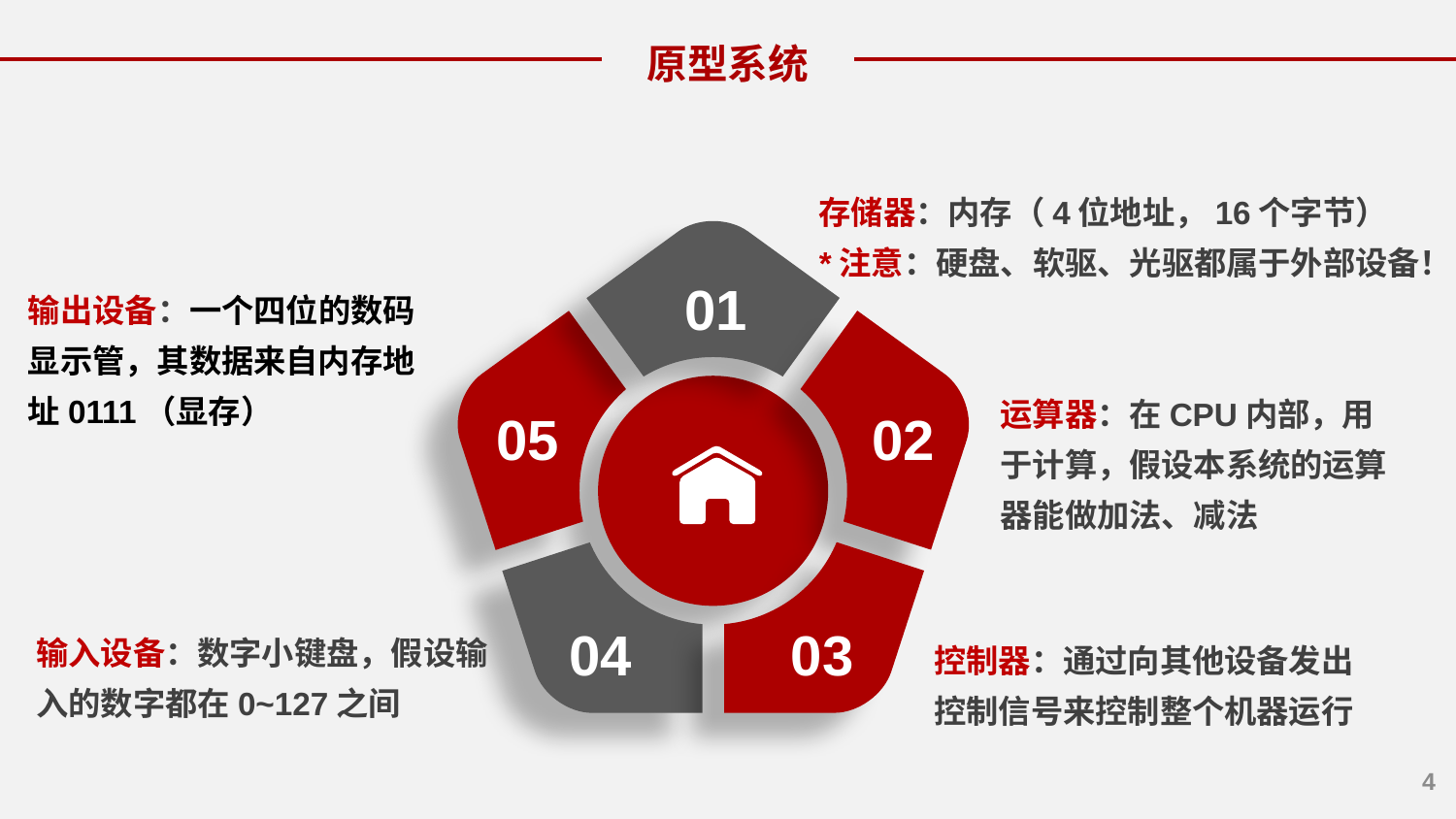

原型系统
存储器：内存（4位地址，16个字节）
*注意：硬盘、软驱、光驱都属于外部设备！

01
输出设备：一个四位的数码显示管，其数据来自内存地址0111（显存）

02
05
运算器：在CPU内部，用于计算，假设本系统的运算器能做加法、减法

04
03
输入设备：数字小键盘，假设输入的数字都在0~127之间
控制器：通过向其他设备发出控制信号来控制整个机器运行
4